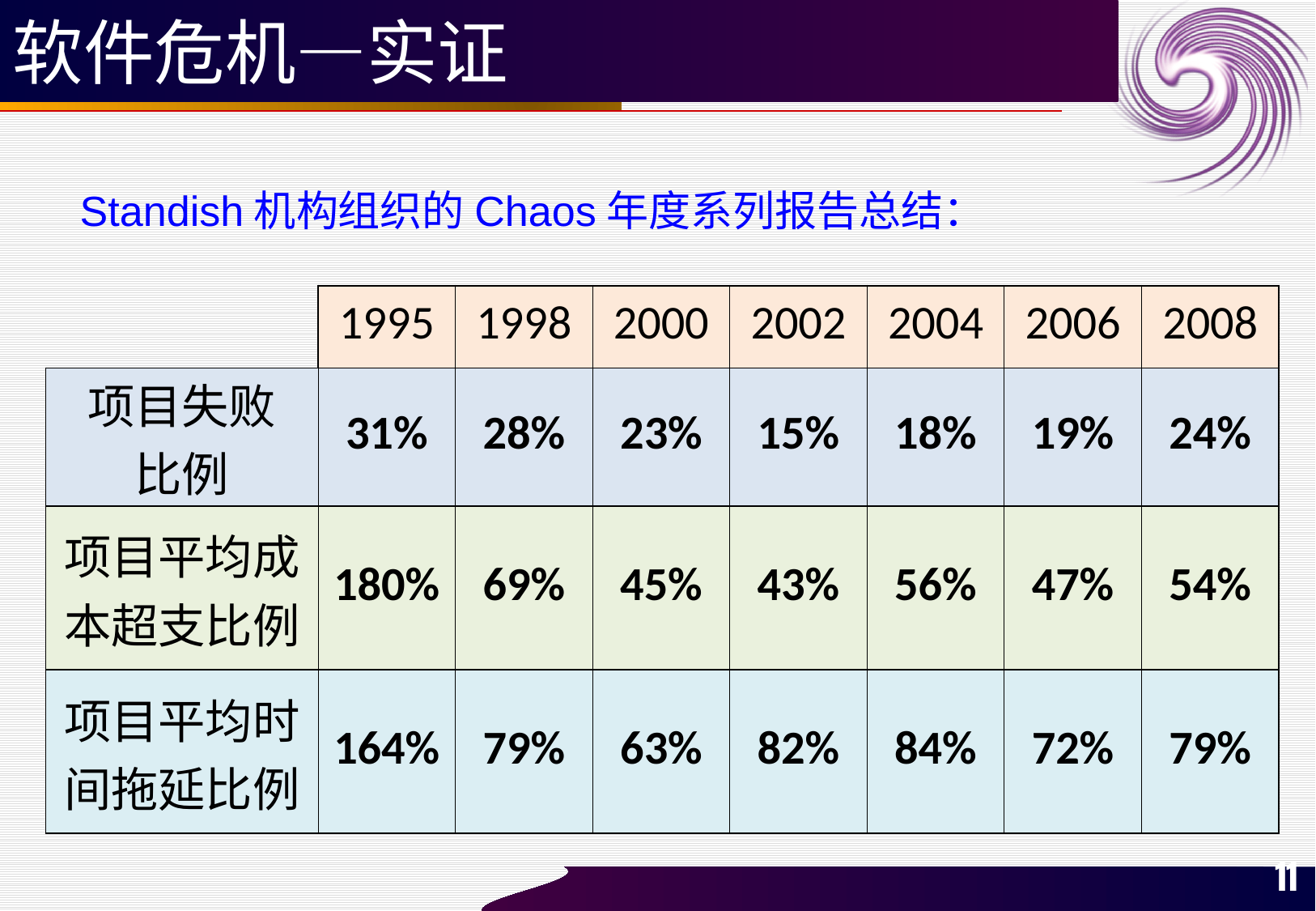

# 软件危机—实证
Standish机构组织的Chaos年度系列报告总结：
|  | 1995 | 1998 | 2000 | 2002 | 2004 | 2006 | 2008 |
| --- | --- | --- | --- | --- | --- | --- | --- |
| 项目失败 比例 | 31% | 28% | 23% | 15% | 18% | 19% | 24% |
| 项目平均成本超支比例 | 180% | 69% | 45% | 43% | 56% | 47% | 54% |
| 项目平均时间拖延比例 | 164% | 79% | 63% | 82% | 84% | 72% | 79% |
11